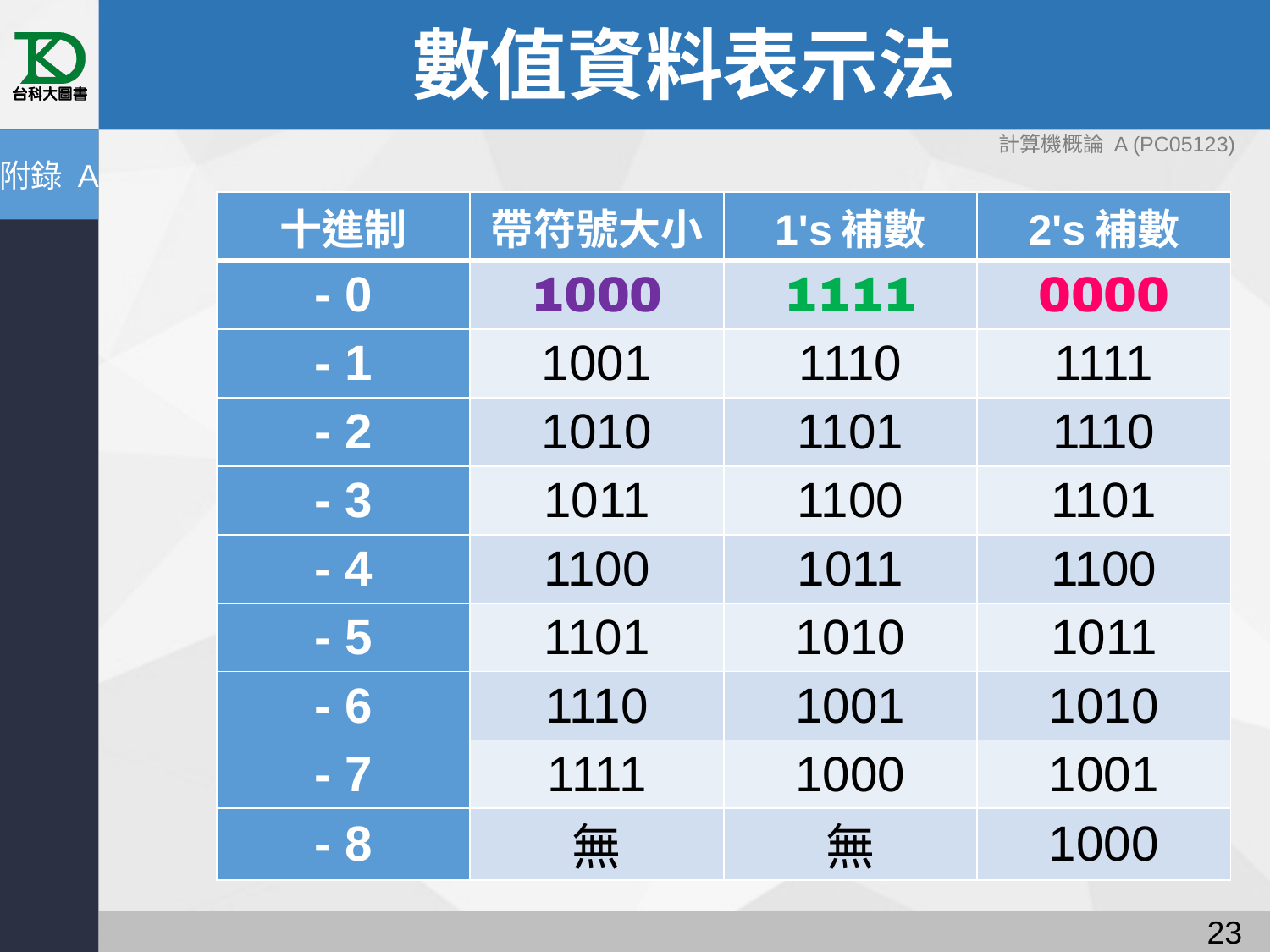

# 數值資料表示法
計算機概論 A (PC05123)
附錄 A
| 十進制 | 帶符號大小 | 1's補數 | 2's補數 |
| --- | --- | --- | --- |
| - 0 | 1000 | 1111 | 0000 |
| - 1 | 1001 | 1110 | 1111 |
| - 2 | 1010 | 1101 | 1110 |
| - 3 | 1011 | 1100 | 1101 |
| - 4 | 1100 | 1011 | 1100 |
| - 5 | 1101 | 1010 | 1011 |
| - 6 | 1110 | 1001 | 1010 |
| - 7 | 1111 | 1000 | 1001 |
| - 8 | 無 | 無 | 1000 |
23